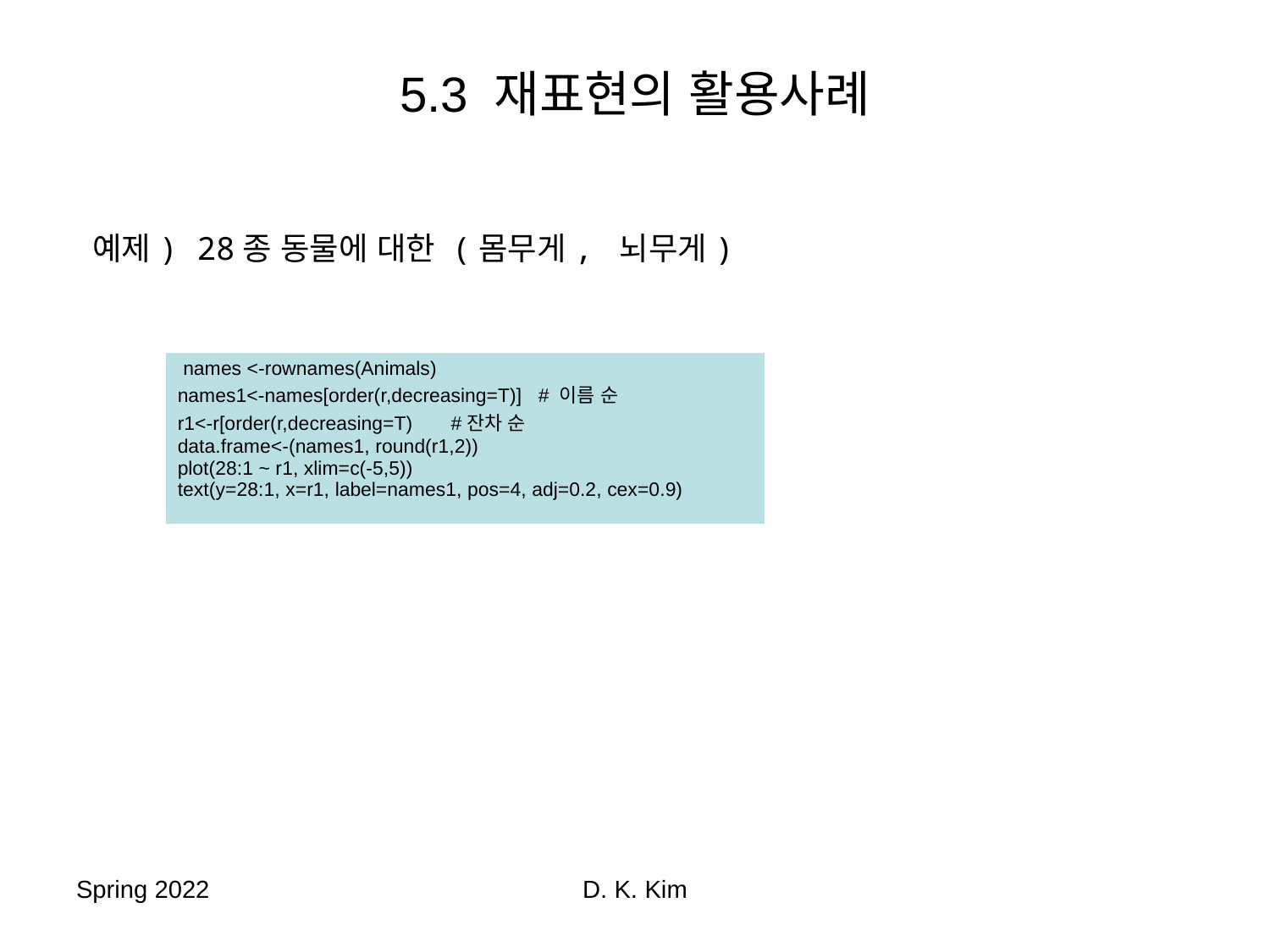

# 5.3 재표현의 활용사례
 예제) 28종 동물에 대한 (몸무게, 뇌무게)

| names <-rownames(Animals) names1<-names[order(r,decreasing=T)] # 이름 순 r1<-r[order(r,decreasing=T) #잔차 순 data.frame<-(names1, round(r1,2)) plot(28:1 ~ r1, xlim=c(-5,5)) text(y=28:1, x=r1, label=names1, pos=4, adj=0.2, cex=0.9) |
| --- |
Spring 2022
D. K. Kim